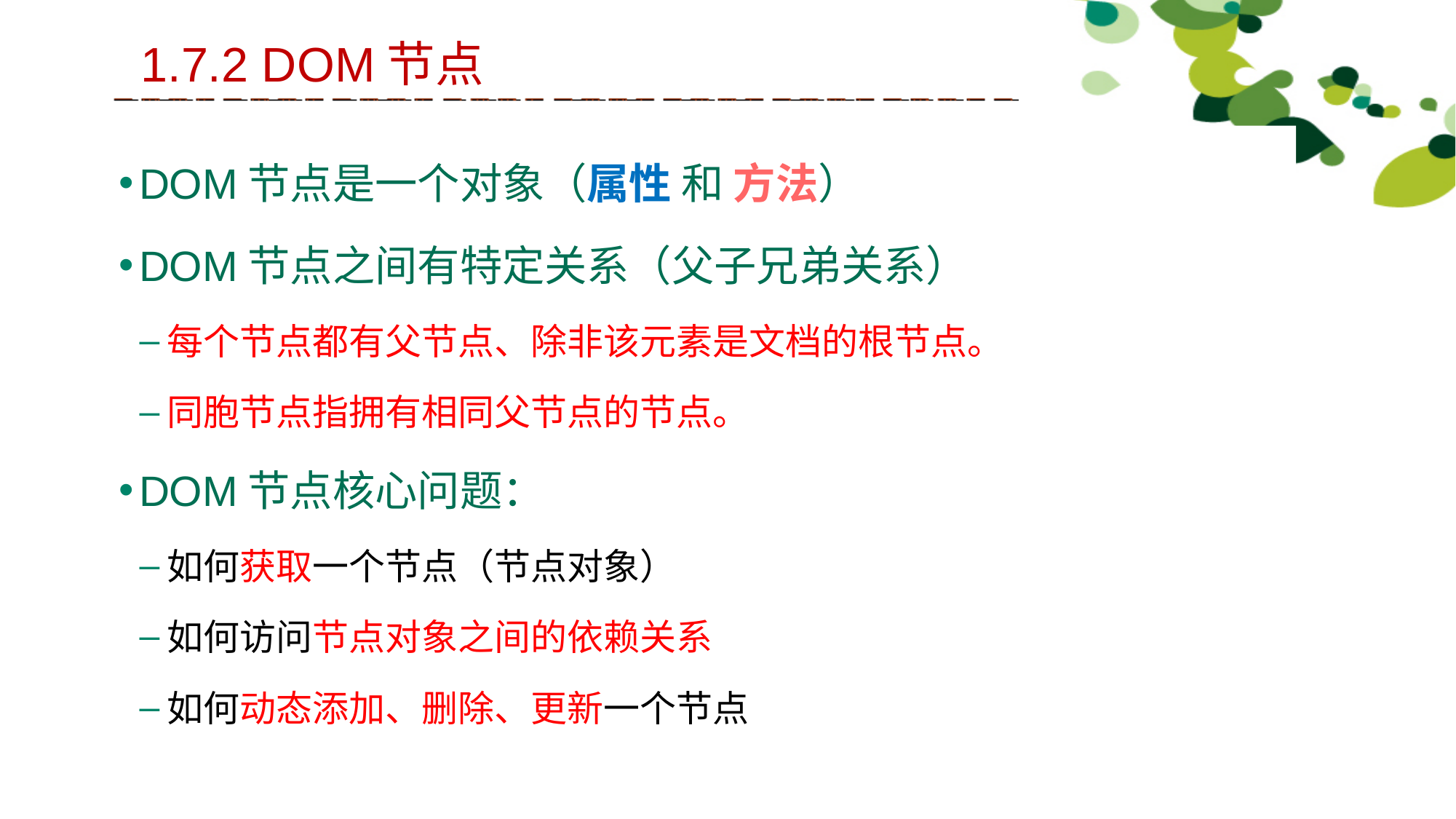

1.7.2 DOM节点
DOM节点是一个对象（属性 和 方法）
DOM节点之间有特定关系（父子兄弟关系）
每个节点都有父节点、除非该元素是文档的根节点。
同胞节点指拥有相同父节点的节点。
DOM节点核心问题：
如何获取一个节点（节点对象）
如何访问节点对象之间的依赖关系
如何动态添加、删除、更新一个节点